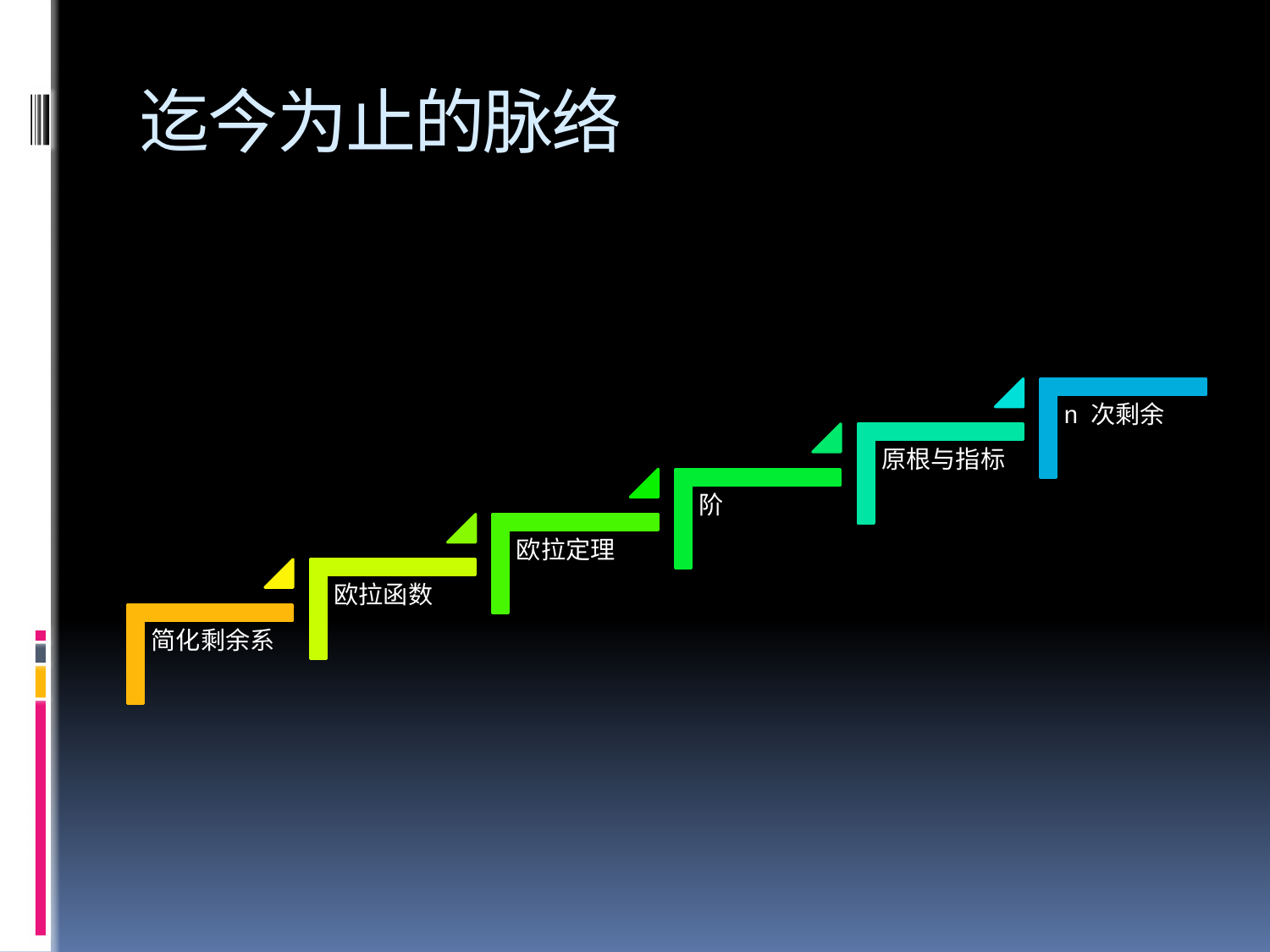

# 迄今为止的脉络
简化剩余系
欧拉函数
欧拉定理
阶
原根与指标
n 次剩余